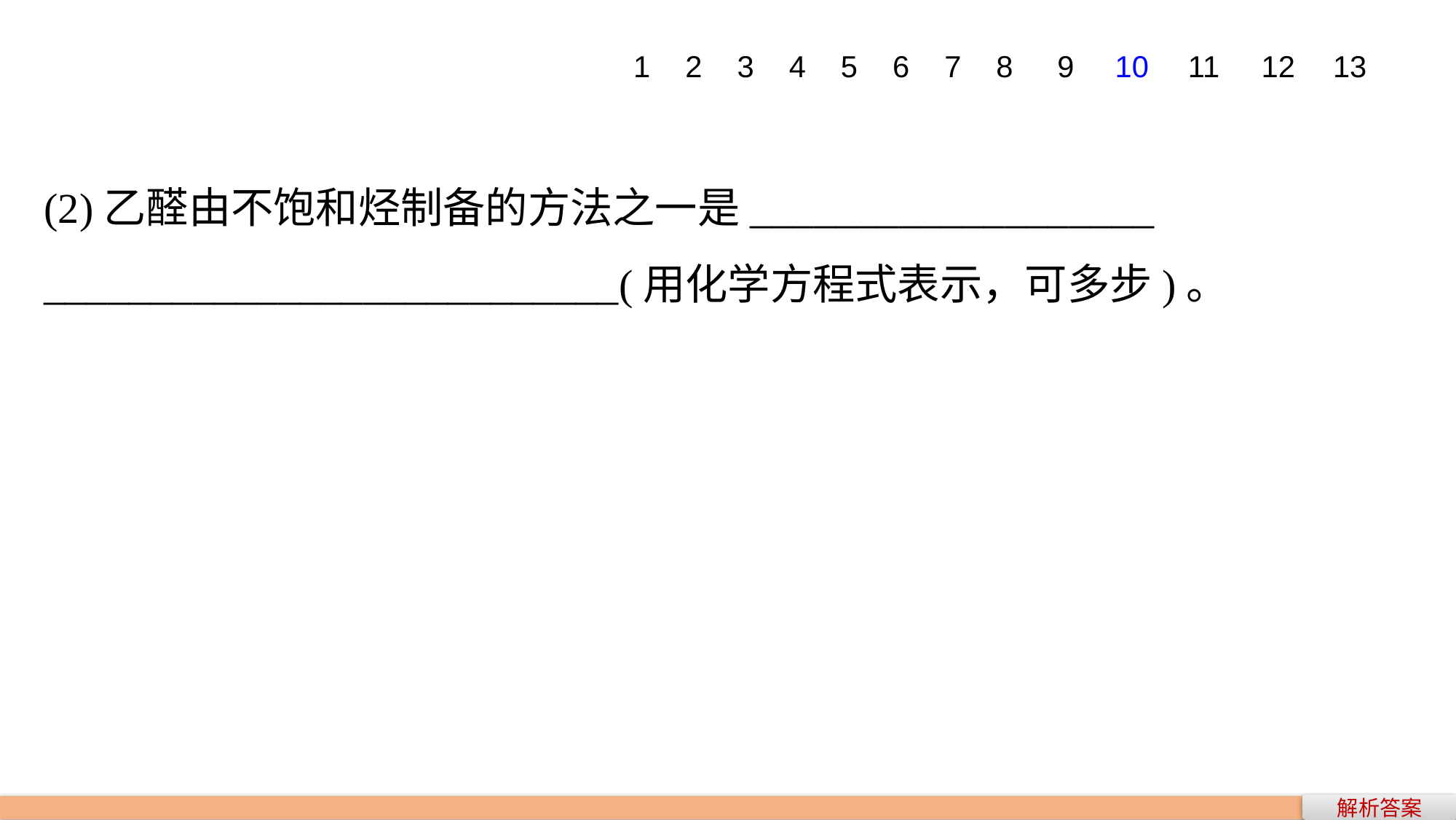

1
2
3
4
5
6
7
8
9
10
11
12
13
(2)乙醛由不饱和烃制备的方法之一是___________________
___________________________(用化学方程式表示，可多步)。
解析答案